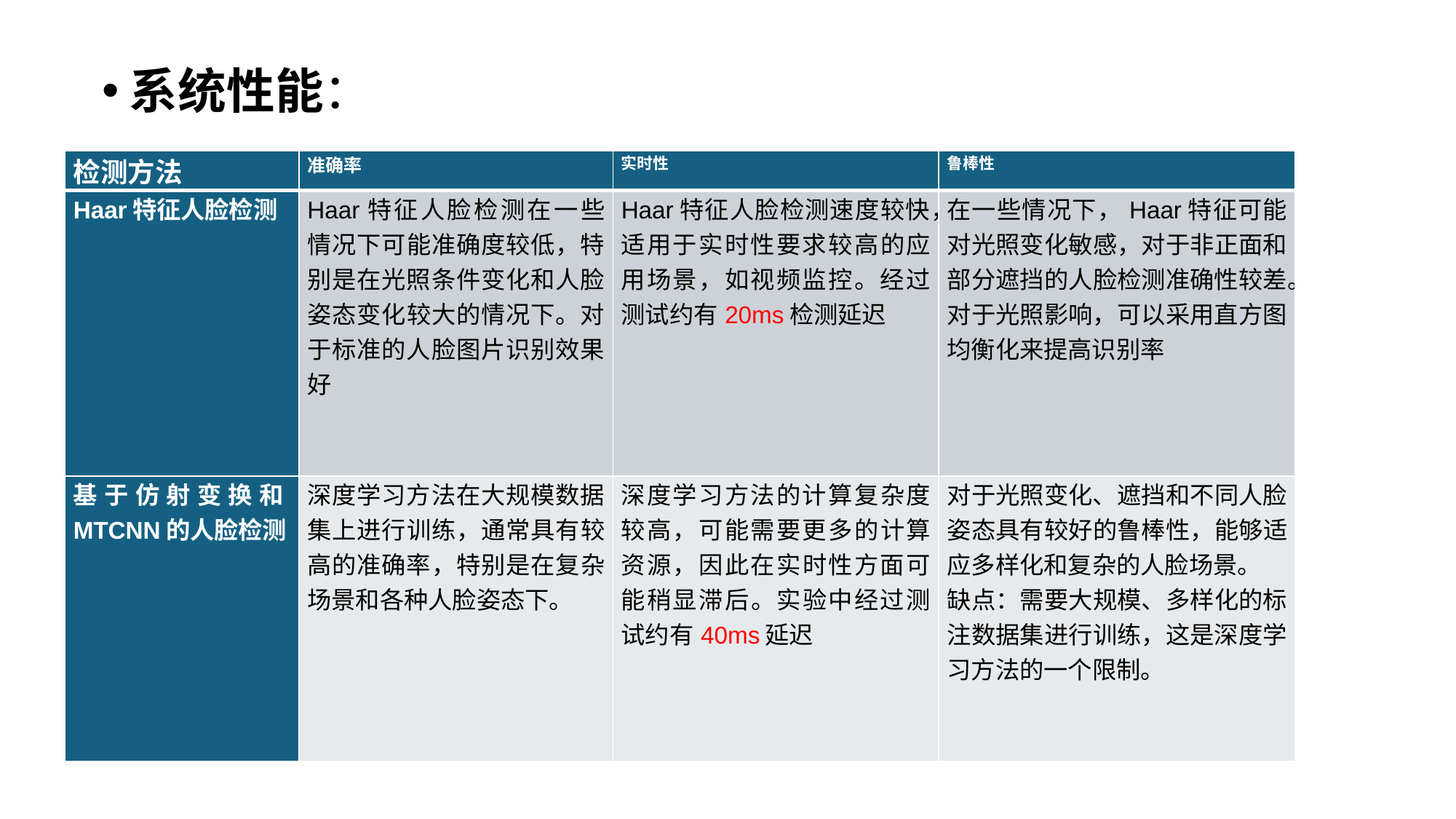

#
系统性能：

| 检测方法 | 准确率 | 实时性 | 鲁棒性 |
| --- | --- | --- | --- |
| Haar特征人脸检测 | Haar特征人脸检测在一些情况下可能准确度较低，特别是在光照条件变化和人脸姿态变化较大的情况下。对于标准的人脸图片识别效果好 | Haar特征人脸检测速度较快，适用于实时性要求较高的应用场景，如视频监控。经过测试约有20ms检测延迟 | 在一些情况下，Haar特征可能对光照变化敏感，对于非正面和部分遮挡的人脸检测准确性较差。对于光照影响，可以采用直方图均衡化来提高识别率 |
| 基于仿射变换和MTCNN的人脸检测 | 深度学习方法在大规模数据集上进行训练，通常具有较高的准确率，特别是在复杂场景和各种人脸姿态下。 | 深度学习方法的计算复杂度较高，可能需要更多的计算资源，因此在实时性方面可能稍显滞后。实验中经过测试约有40ms延迟 | 对于光照变化、遮挡和不同人脸姿态具有较好的鲁棒性，能够适应多样化和复杂的人脸场景。 缺点：需要大规模、多样化的标注数据集进行训练，这是深度学习方法的一个限制。 |